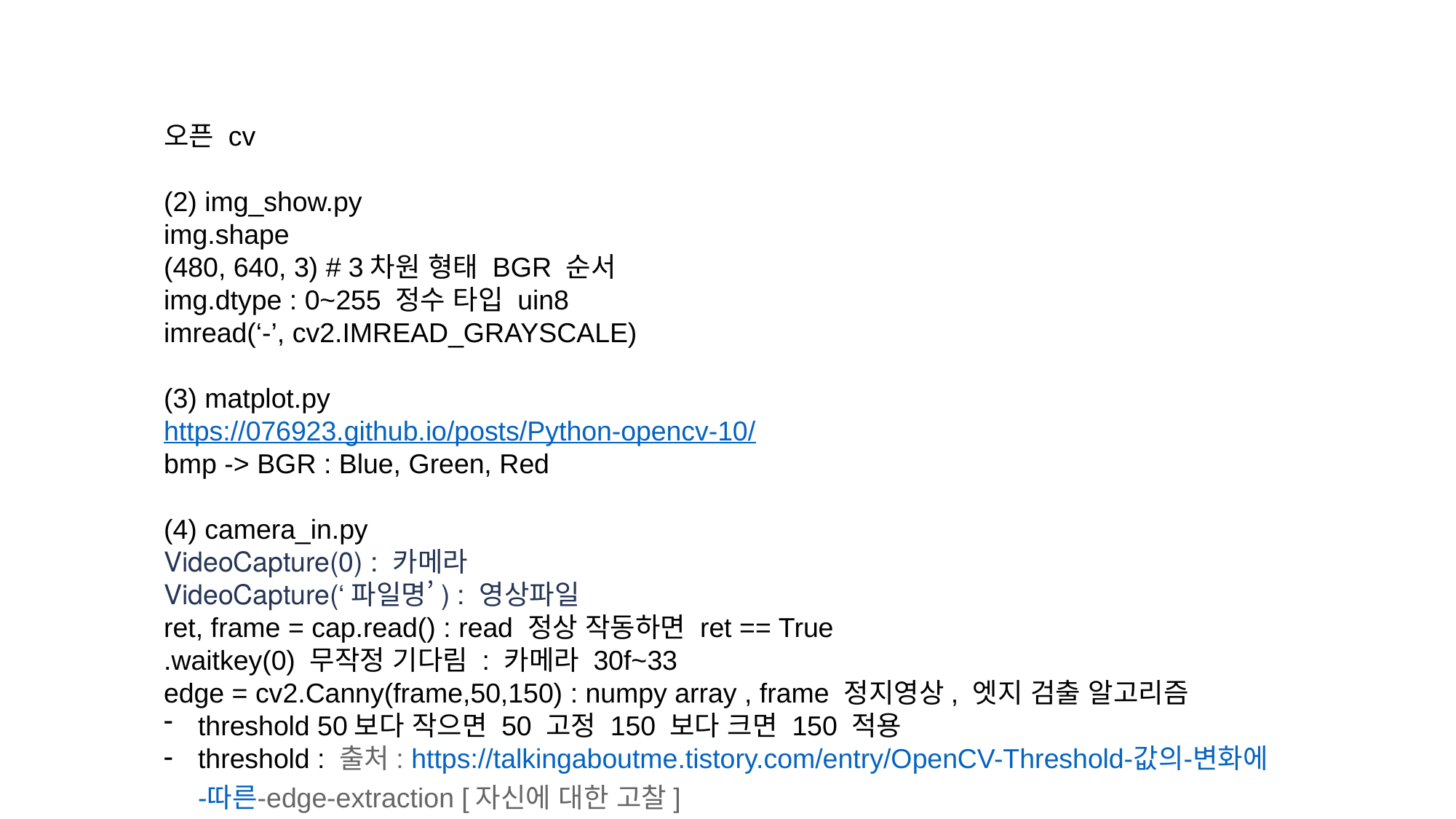

오픈 cv

(2) img_show.py
img.shape
(480, 640, 3) # 3차원 형태 BGR 순서
img.dtype : 0~255 정수 타입 uin8
imread(‘-’, cv2.IMREAD_GRAYSCALE)

(3) matplot.py
https://076923.github.io/posts/Python-opencv-10/
bmp -> BGR : Blue, Green, Red

(4) camera_in.py
VideoCapture(0) : 카메라
VideoCapture(‘파일명’) : 영상파일
ret, frame = cap.read() : read 정상 작동하면 ret == True
.waitkey(0) 무작정 기다림 : 카메라 30f~33
edge = cv2.Canny(frame,50,150) : numpy array , frame 정지영상, 엣지 검출 알고리즘
threshold 50보다 작으면 50 고정 150 보다 크면 150 적용
threshold : 출처: https://talkingaboutme.tistory.com/entry/OpenCV-Threshold-값의-변화에-따른-edge-extraction [자신에 대한 고찰]